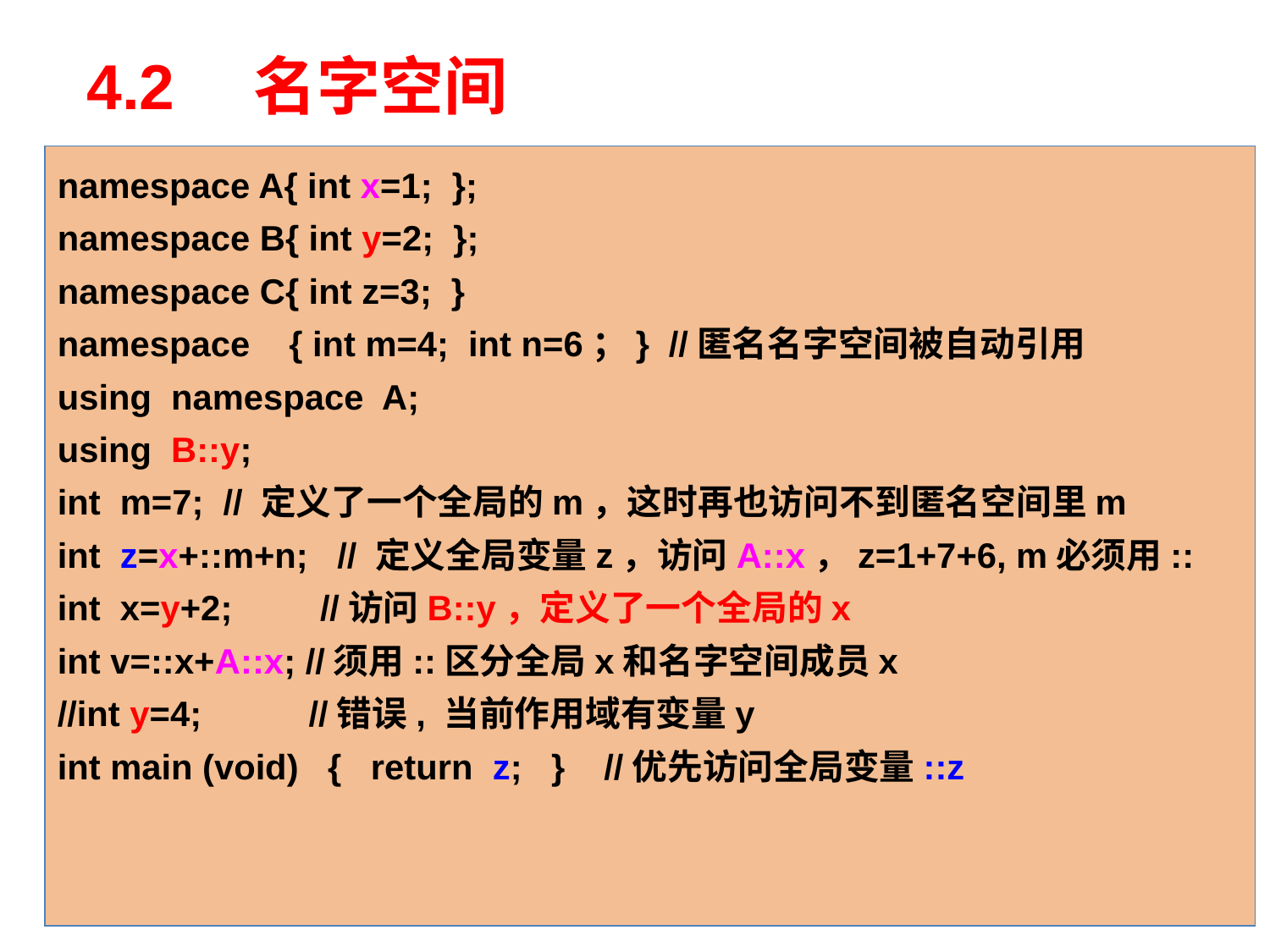

# 4.2　名字空间
namespace A{ int x=1;  };
namespace B{ int y=2;  };
namespace C{ int z=3;  }
namespace    { int m=4;  int n=6；}  //匿名名字空间被自动引用
using  namespace  A;
using  B::y;
int  m=7;  // 定义了一个全局的m，这时再也访问不到匿名空间里m
int  z=x+::m+n;   // 定义全局变量z，访问A::x，z=1+7+6, m必须用::
int  x=y+2;         //访问B::y，定义了一个全局的x
int v=::x+A::x; //须用::区分全局x和名字空间成员x
//int y=4;           //错误, 当前作用域有变量y
int main (void)   {   return  z;   }    //优先访问全局变量::z